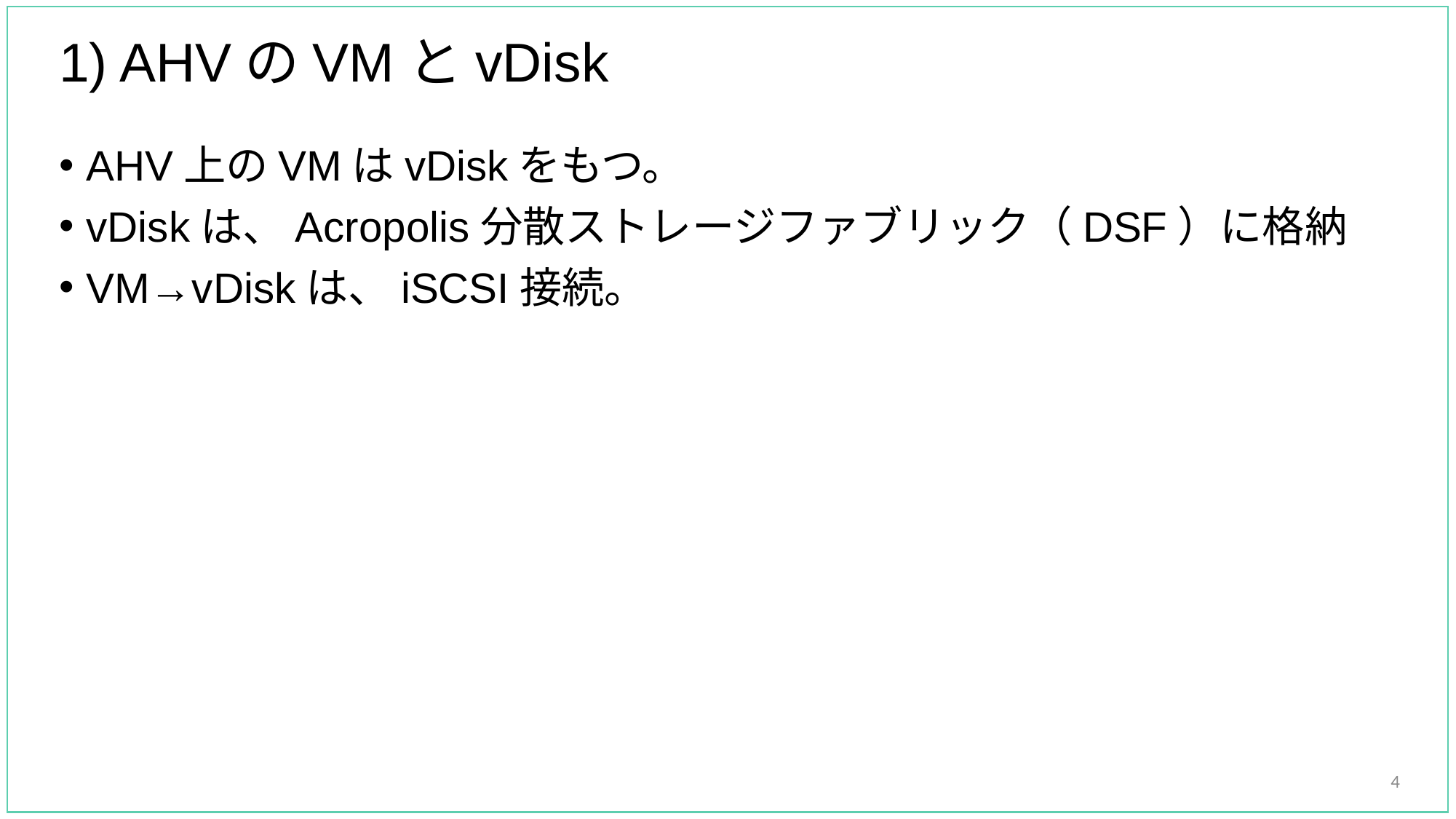

# 1) AHVのVMとvDisk
AHV上のVMはvDiskをもつ。
vDiskは、Acropolis分散ストレージファブリック（DSF）に格納
VM→vDiskは、iSCSI接続。

4